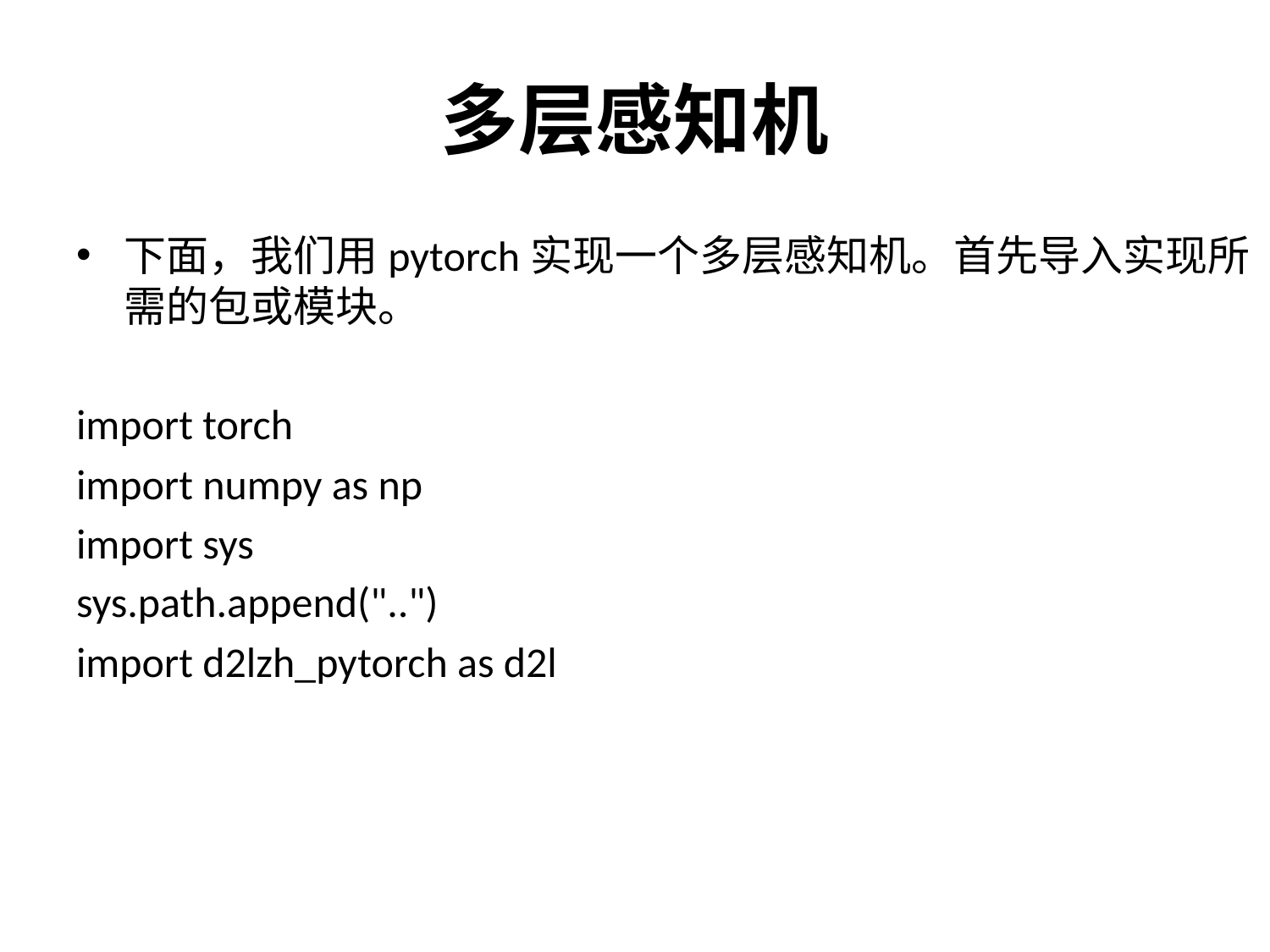

# 多层感知机
下面，我们用pytorch实现一个多层感知机。首先导入实现所需的包或模块。

import torch
import numpy as np
import sys
sys.path.append("..")
import d2lzh_pytorch as d2l